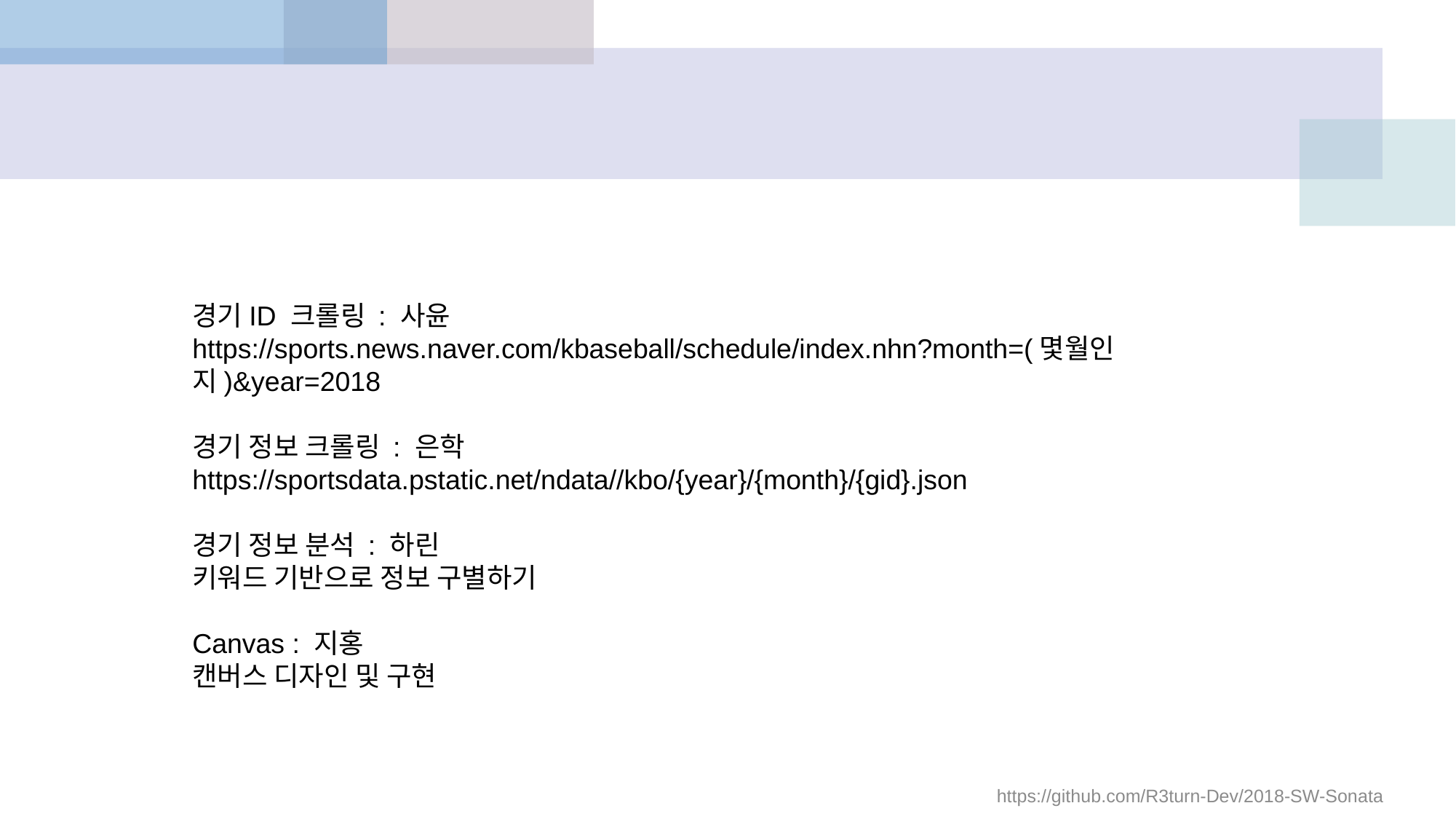

#

경기ID 크롤링 : 사윤
https://sports.news.naver.com/kbaseball/schedule/index.nhn?month=(몇월인지)&year=2018

경기 정보 크롤링 : 은학
https://sportsdata.pstatic.net/ndata//kbo/{year}/{month}/{gid}.json

경기 정보 분석 : 하린
키워드 기반으로 정보 구별하기

Canvas : 지홍
캔버스 디자인 및 구현
https://github.com/R3turn-Dev/2018-SW-Sonata